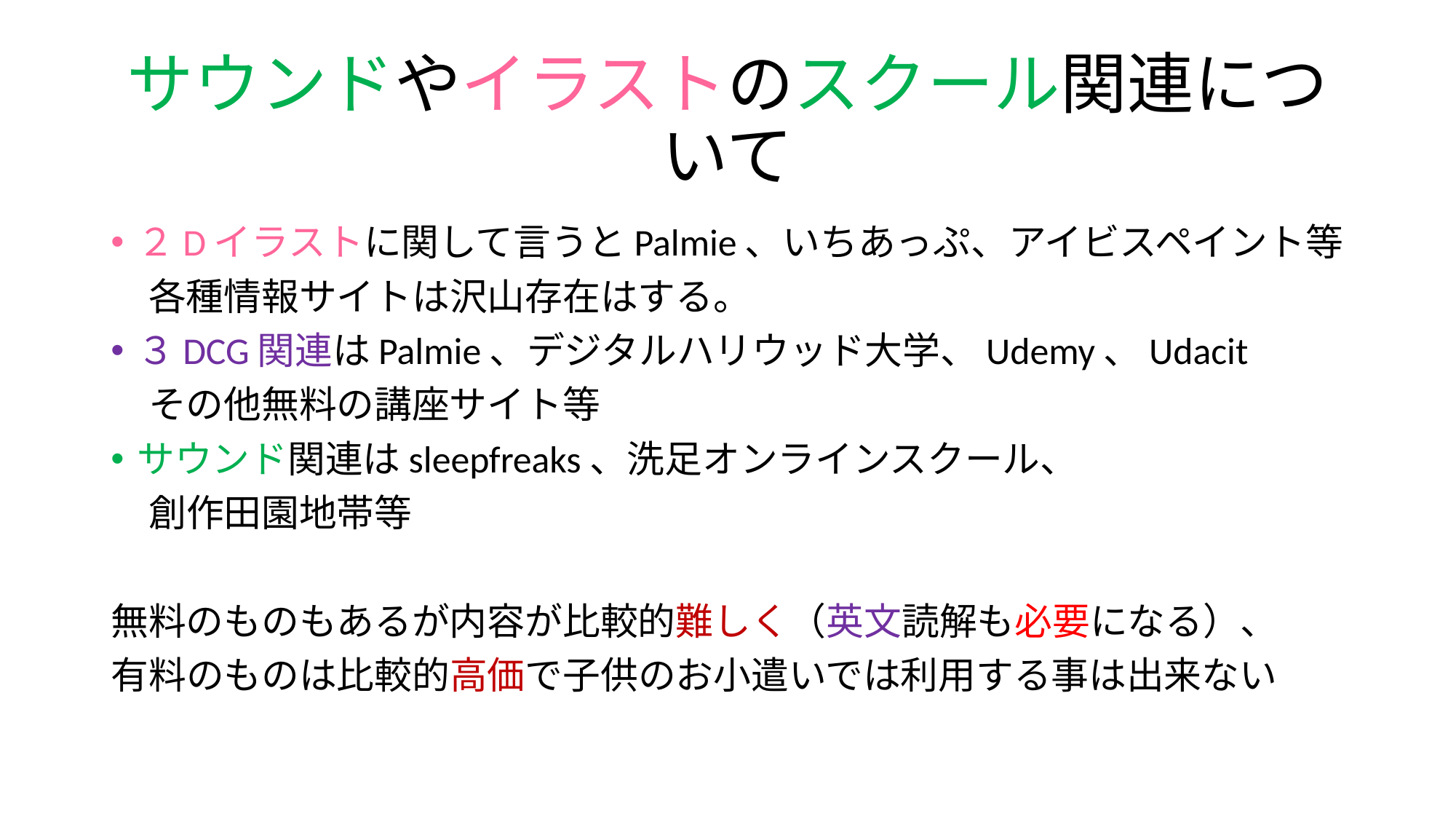

# サウンドやイラストのスクール関連について
２Dイラストに関して言うとPalmie、いちあっぷ、アイビスペイント等
　各種情報サイトは沢山存在はする。
３DCG関連はPalmie、デジタルハリウッド大学、Udemy、Udacit
　その他無料の講座サイト等
サウンド関連はsleepfreaks、洗足オンラインスクール、
　創作田園地帯等

無料のものもあるが内容が比較的難しく（英文読解も必要になる）、
有料のものは比較的高価で子供のお小遣いでは利用する事は出来ない